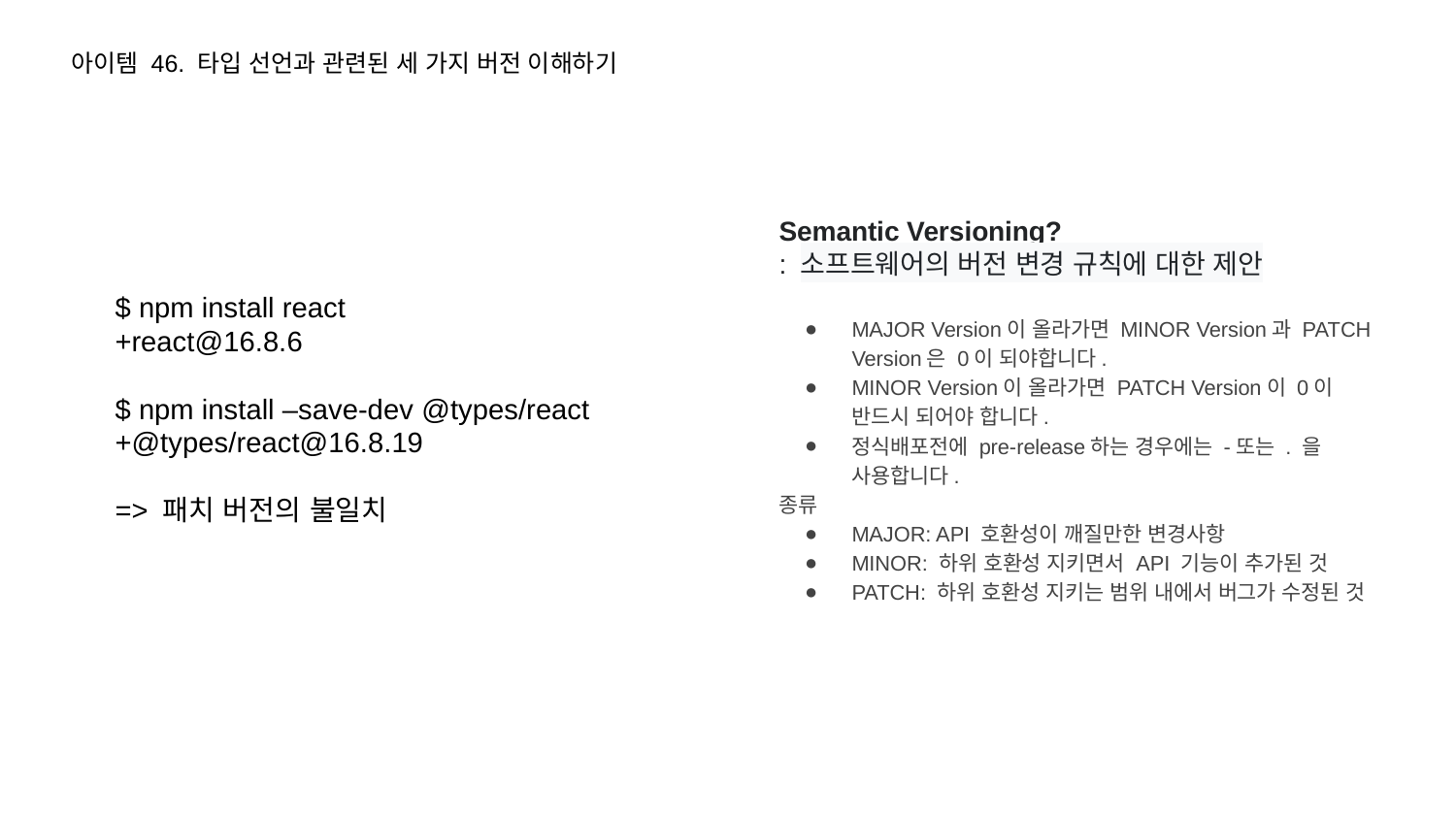

아이템 46. 타입 선언과 관련된 세 가지 버전 이해하기
Semantic Versioning?
: 소프트웨어의 버전 변경 규칙에 대한 제안

MAJOR Version이 올라가면 MINOR Version과 PATCH Version은 0이 되야합니다.
MINOR Version이 올라가면 PATCH Version이 0이 반드시 되어야 합니다.
정식배포전에 pre-release하는 경우에는 -또는 . 을 사용합니다.
종류
MAJOR: API 호환성이 깨질만한 변경사항
MINOR: 하위 호환성 지키면서 API 기능이 추가된 것
PATCH: 하위 호환성 지키는 범위 내에서 버그가 수정된 것

$ npm install react
+react@16.8.6

$ npm install –save-dev @types/react
+@types/react@16.8.19

=> 패치 버전의 불일치